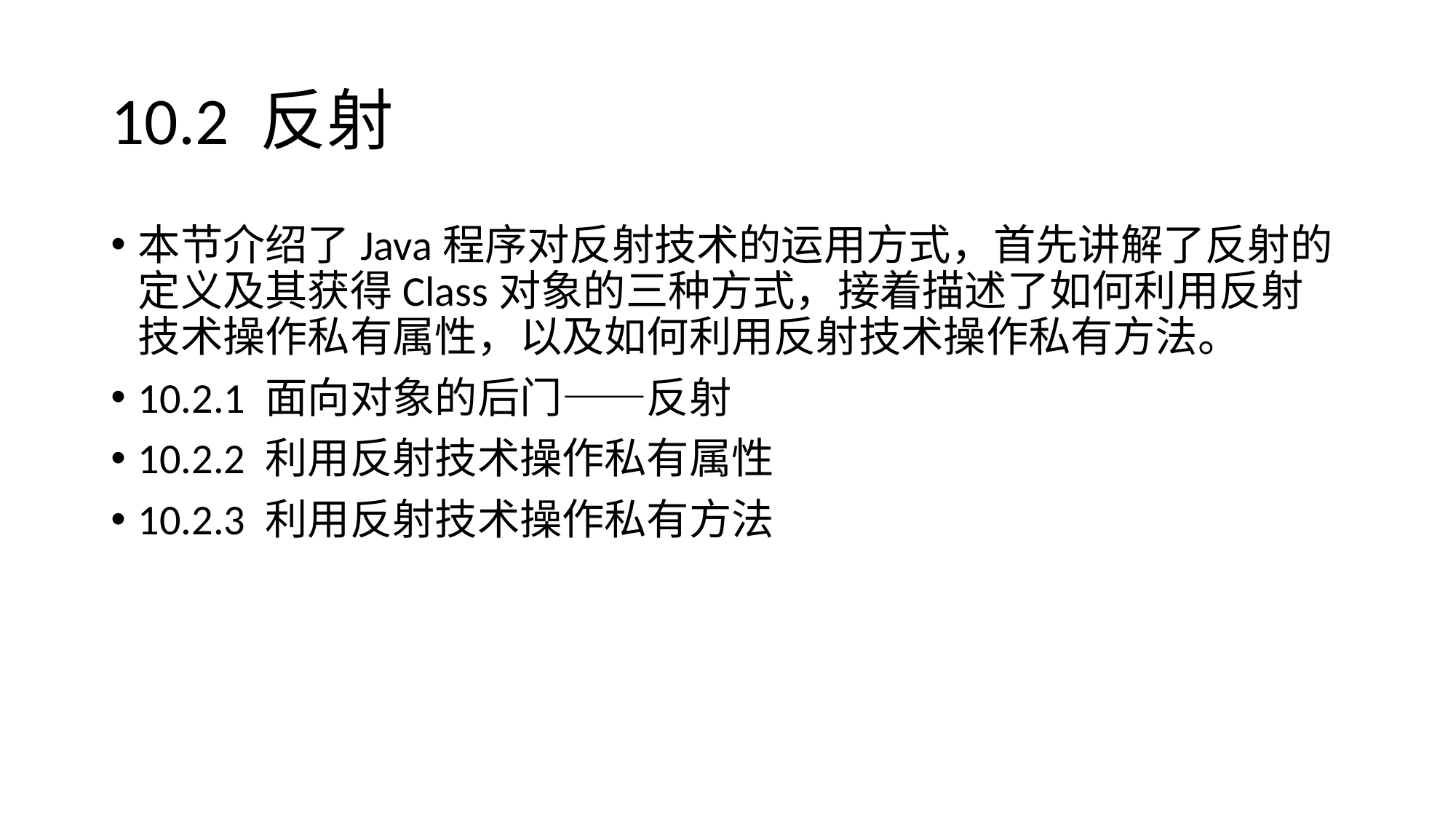

# 10.2 反射
本节介绍了Java程序对反射技术的运用方式，首先讲解了反射的定义及其获得Class对象的三种方式，接着描述了如何利用反射技术操作私有属性，以及如何利用反射技术操作私有方法。
10.2.1 面向对象的后门——反射
10.2.2 利用反射技术操作私有属性
10.2.3 利用反射技术操作私有方法